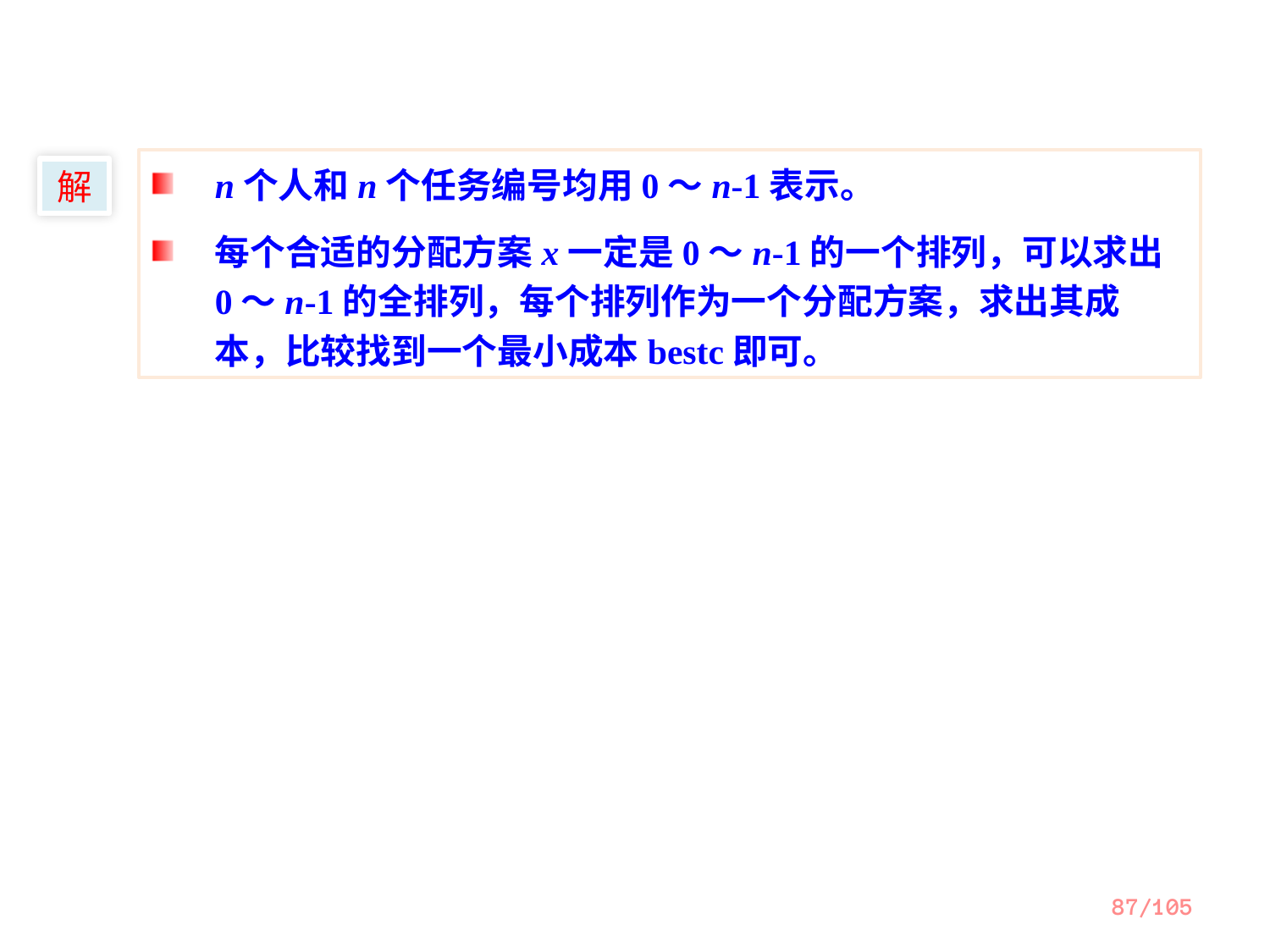

n个人和n个任务编号均用0～n-1表示。
每个合适的分配方案x一定是0～n-1的一个排列，可以求出0～n-1的全排列，每个排列作为一个分配方案，求出其成本，比较找到一个最小成本bestc即可。
解
87/105